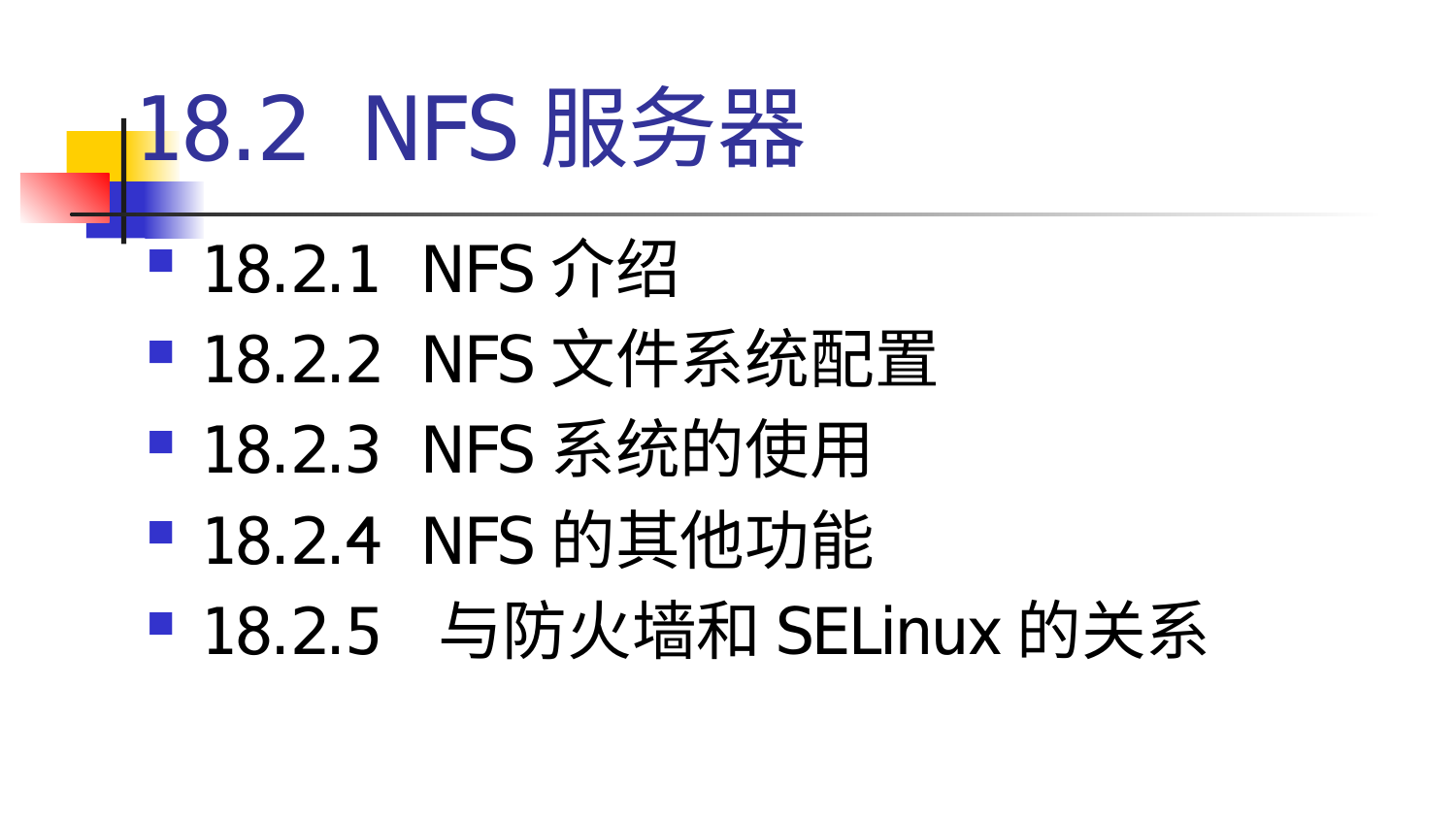

# 18.2  NFS服务器
18.2.1  NFS介绍
18.2.2  NFS文件系统配置
18.2.3  NFS系统的使用
18.2.4  NFS的其他功能
18.2.5  与防火墙和SELinux的关系